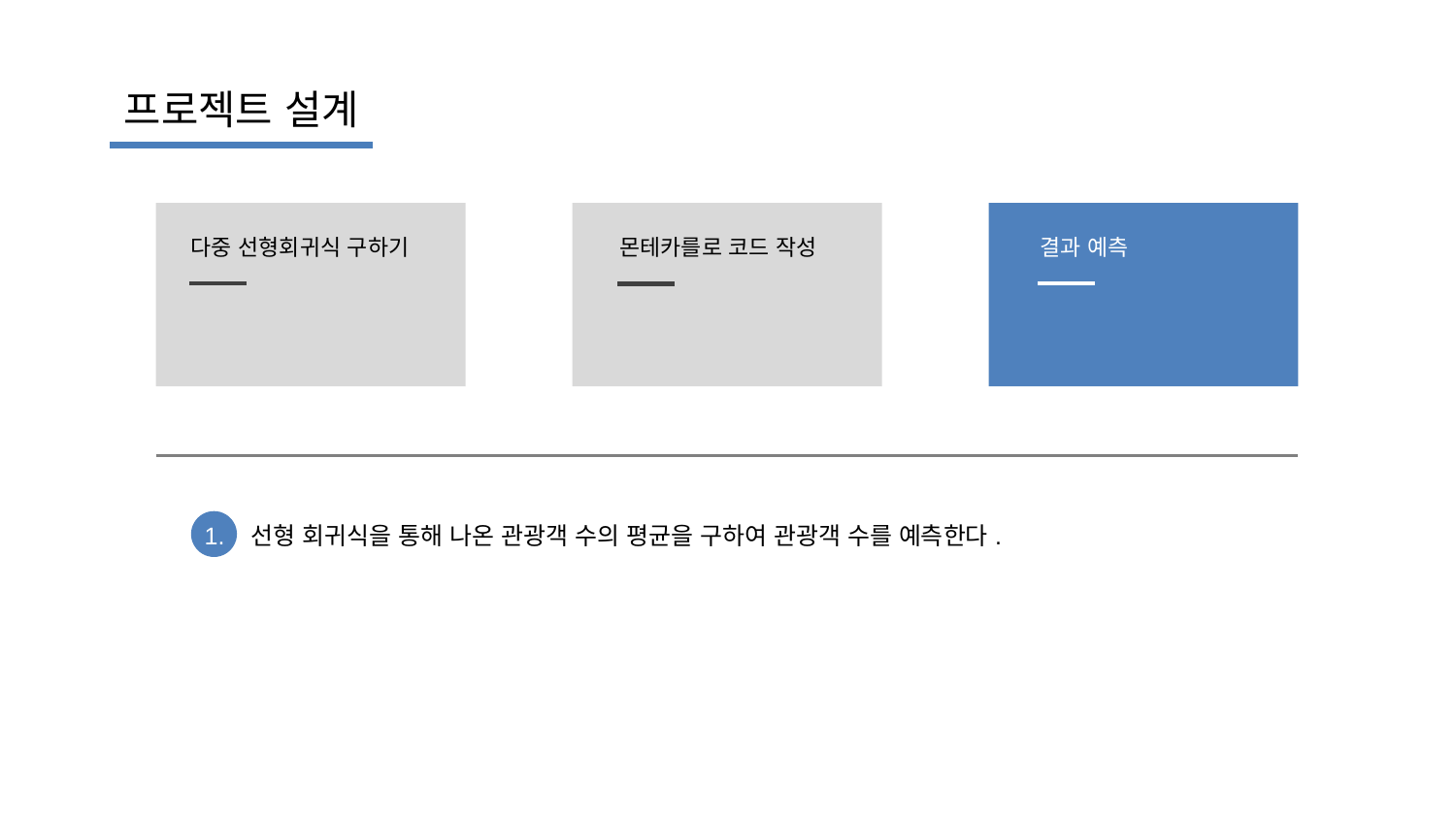

프로젝트 설계

다중 선형회귀식 구하기
결과 예측
몬테카를로 코드 작성

선형 회귀식을 통해 나온 관광객 수의 평균을 구하여 관광객 수를 예측한다.
1.